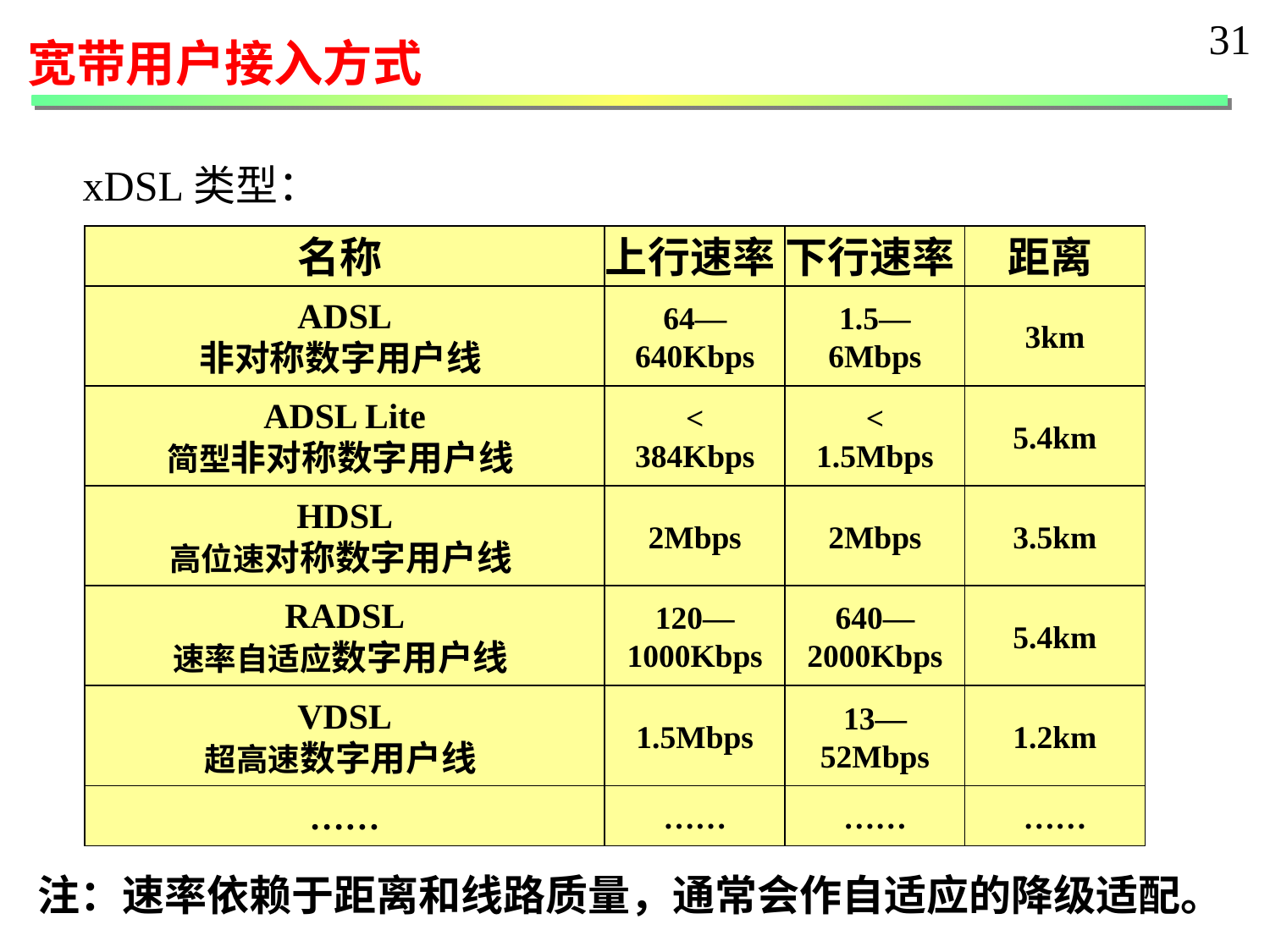

31
宽带用户接入方式

xDSL类型：
名称
上行速率
下行速率
距离
ADSL
非对称数字用户线
64—
640Kbps
1.5—
6Mbps
3km
ADSL Lite
简型非对称数字用户线
<
384Kbps
<
1.5Mbps
5.4km
HDSL
高位速对称数字用户线
2Mbps
2Mbps
3.5km
RADSL
速率自适应数字用户线
120—
1000Kbps
640—
2000Kbps
5.4km
VDSL
超高速数字用户线
1.5Mbps
13—
52Mbps
1.2km
……
……
……
……
注：速率依赖于距离和线路质量，通常会作自适应的降级适配。